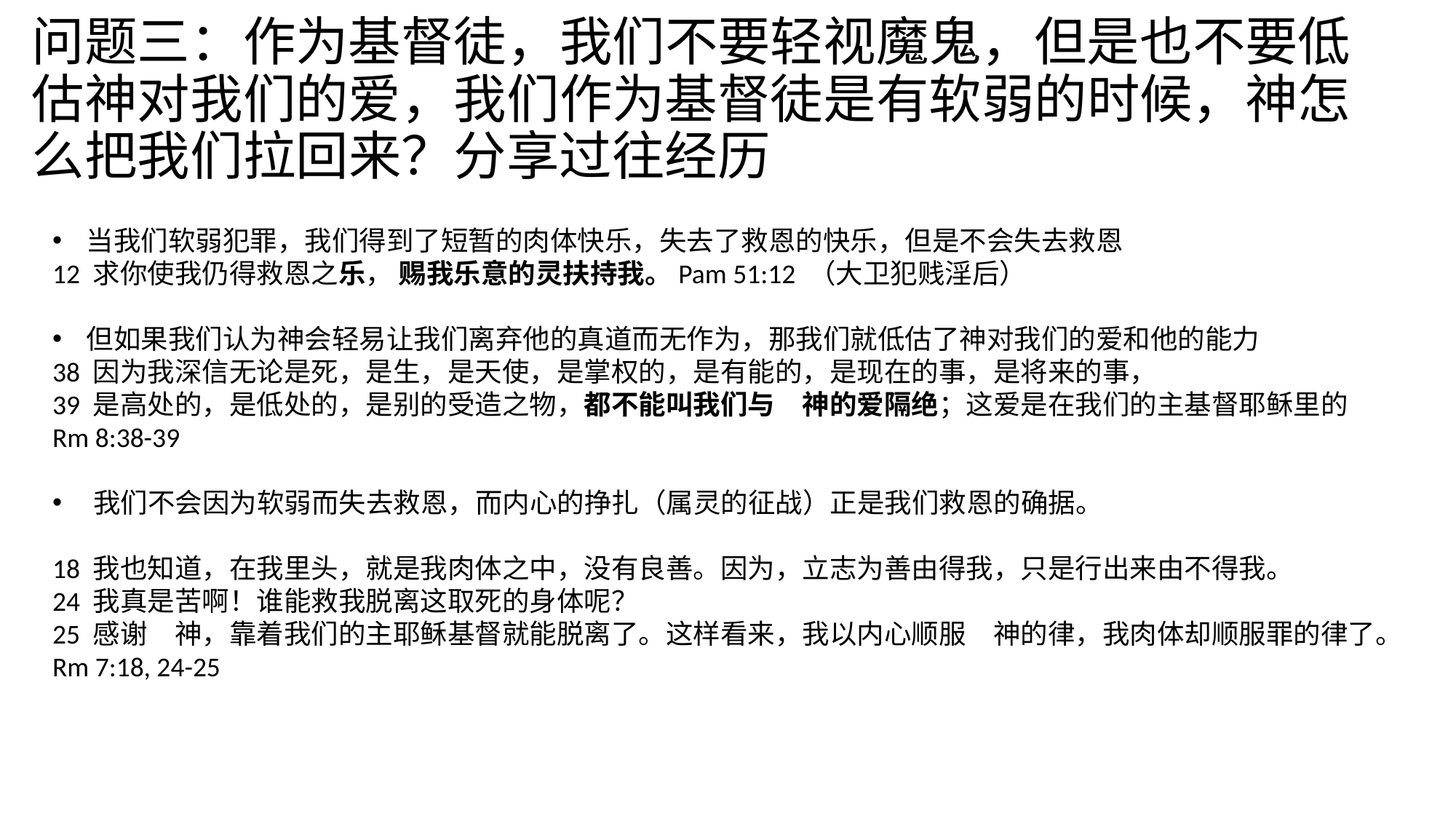

# 问题三：作为基督徒，我们不要轻视魔鬼，但是也不要低估神对我们的爱，我们作为基督徒是有软弱的时候，神怎么把我们拉回来？分享过往经历
当我们软弱犯罪，我们得到了短暂的肉体快乐，失去了救恩的快乐，但是不会失去救恩
12 求你使我仍得救恩之乐， 赐我乐意的灵扶持我。Pam 51:12 （大卫犯贱淫后）

但如果我们认为神会轻易让我们离弃他的真道而无作为，那我们就低估了神对我们的爱和他的能力
38 因为我深信无论是死，是生，是天使，是掌权的，是有能的，是现在的事，是将来的事，
39 是高处的，是低处的，是别的受造之物，都不能叫我们与　神的爱隔绝；这爱是在我们的主基督耶稣里的
Rm 8:38-39

‪我们不会因为软弱而失去救恩，而内心的挣扎（属灵的征战）正是我们救恩的确据。

18 我也知道，在我里头，就是我肉体之中，没有良善。因为，立志为善由得我，只是行出来由不得我。
24 我真是苦啊！谁能救我脱离这取死的身体呢？
25 感谢　神，靠着我们的主耶稣基督就能脱离了。这样看来，我以内心顺服　神的律，我肉体却顺服罪的律了。
Rm 7:18, 24-25

‪